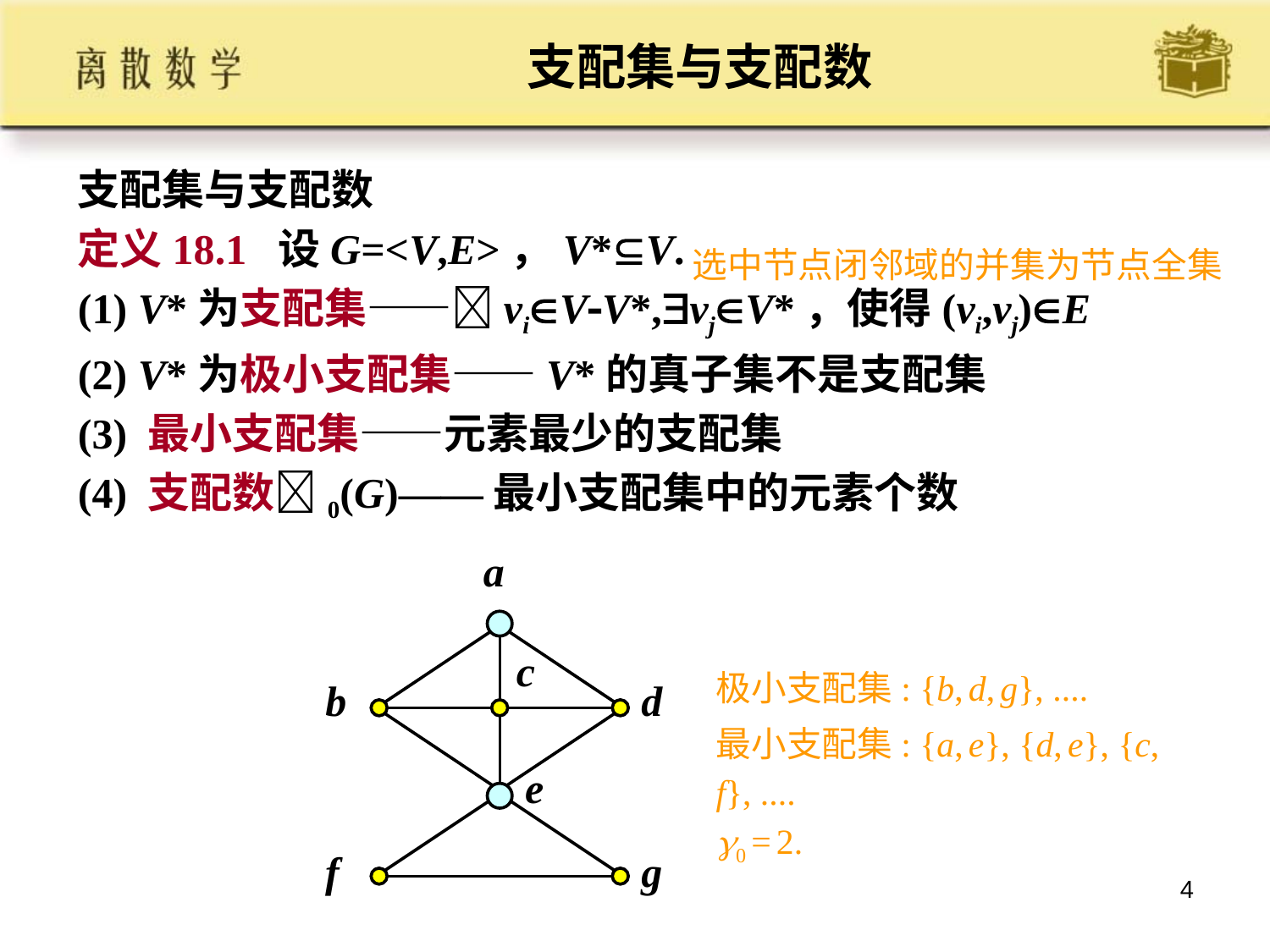

# 支配集与支配数
支配集与支配数
定义18.1  设G=<V,E>，V*⊆V.
(1) V*为支配集——∀vi∈V−V*,∃vj∈V*，使得(vi,vj)∈E
(2) V*为极小支配集——V*的真子集不是支配集
(3) 最小支配集——元素最少的支配集
(4) 支配数γ0(G)——最小支配集中的元素个数
选中节点闭邻域的并集为节点全集
a

c
b
d
e
f
g

极小支配集: {b, d, g}, ....
最小支配集: {a, e}, {d, e}, {c, f}, ....
γ0 = 2.
4